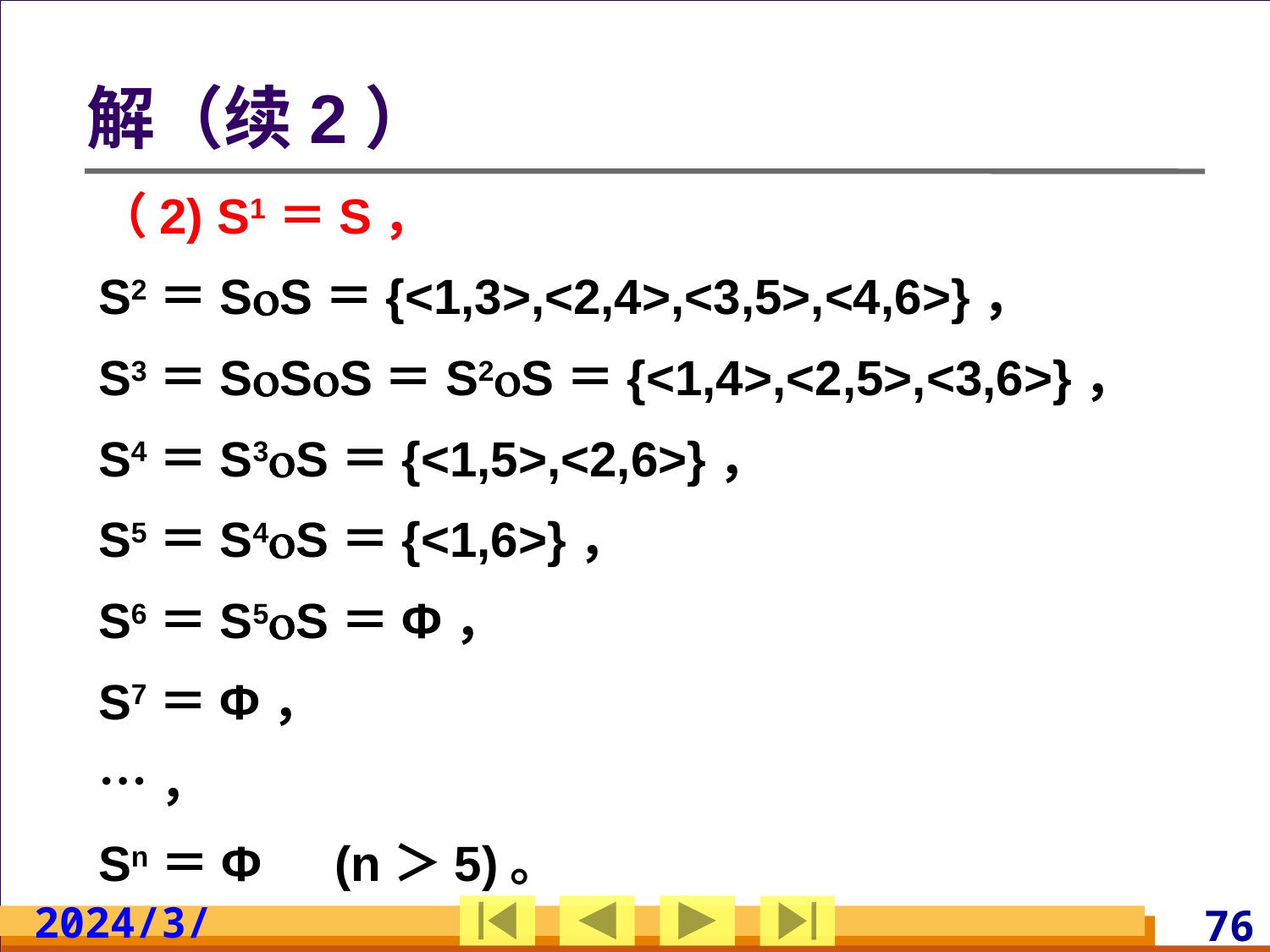

# 解（续2）
（2) S1＝S，
S2＝SοS＝{<1,3>,<2,4>,<3,5>,<4,6>}，
S3＝SοSοS＝S2οS＝{<1,4>,<2,5>,<3,6>}，
S4＝S3οS＝{<1,5>,<2,6>}，
S5＝S4οS＝{<1,6>}，
S6＝S5οS＝Φ，
S7＝Φ，
…，
Sn＝Φ　(n＞5)。
2024/3/10